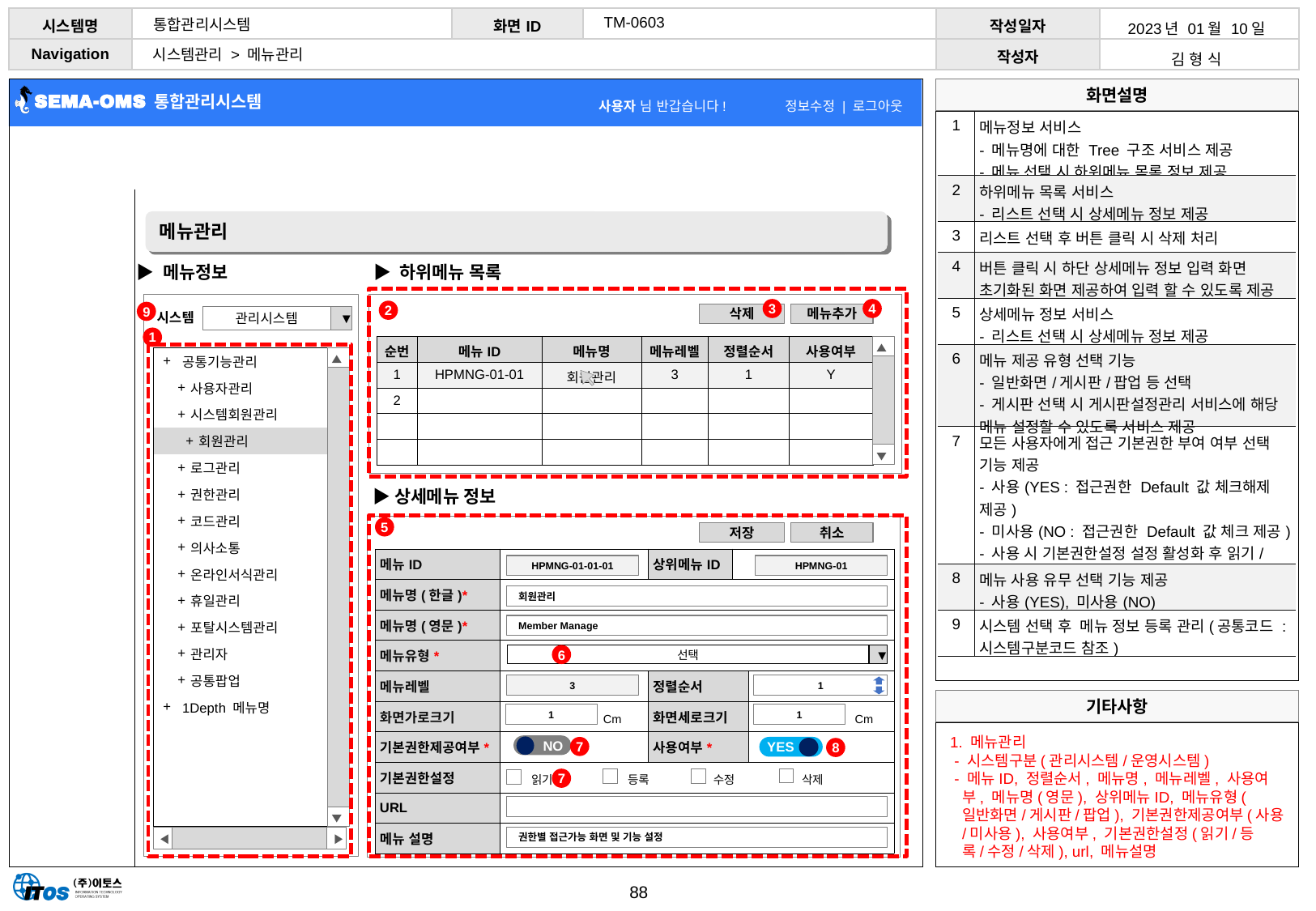

TM-0603
통합관리시스템
| 2023년 01월 10일 |
| --- |
| 김 형 식 |
시스템관리 > 메뉴관리
| 1 | 메뉴정보 서비스 - 메뉴명에 대한 Tree 구조 서비스 제공 - 메뉴 선택 시 하위메뉴 목록 정보 제공 |
| --- | --- |
| 2 | 하위메뉴 목록 서비스 - 리스트 선택 시 상세메뉴 정보 제공 |
| 3 | 리스트 선택 후 버튼 클릭 시 삭제 처리 |
| 4 | 버튼 클릭 시 하단 상세메뉴 정보 입력 화면 초기화된 화면 제공하여 입력 할 수 있도록 제공 |
| 5 | 상세메뉴 정보 서비스 - 리스트 선택 시 상세메뉴 정보 제공 |
| 6 | 메뉴 제공 유형 선택 기능 - 일반화면/게시판/팝업 등 선택 - 게시판 선택 시 게시판설정관리 서비스에 해당 메뉴 설정할 수 있도록 서비스 제공 |
| 7 | 모든 사용자에게 접근 기본권한 부여 여부 선택 기능 제공 - 사용(YES : 접근권한 Default 값 체크해제 제공) - 미사용(NO : 접근권한 Default 값 체크 제공) - 사용 시 기본권한설정 설정 활성화 후 읽기/등록/수정/삭제 필수 선택 입력항목으로 처리 |
| 8 | 메뉴 사용 유무 선택 기능 제공 - 사용(YES), 미사용(NO) |
| 9 | 시스템 선택 후 메뉴 정보 등록 관리(공통코드 : 시스템구분코드 참조) |
메뉴관리
▶ 메뉴정보
▶ 하위메뉴 목록

3
4
2
9
시스템
관리시스템
▼
삭제
메뉴추가
1
| 순번 | 메뉴ID | 메뉴명 | 메뉴레벨 | 정렬순서 | 사용여부 |
| --- | --- | --- | --- | --- | --- |
| 1 | HPMNG-01-01 | 회원관리 | 3 | 1 | Y |
| 2 |  |  |  |  |  |
|  |  |  |  |  |  |
|  |  |  |  |  |  |
◀

▶

| + | 공통기능관리 |  |  |
| --- | --- | --- | --- |
|  | + | 사용자관리 |  |
|  | + | 시스템회원관리 |  |
|  |  | + | 회원관리 |
|  | + | 로그관리 |  |
|  | + | 권한관리 |  |
|  | + | 코드관리 |  |
|  | + | 의사소통 |  |
|  | + | 온라인서식관리 |  |
|  | + | 휴일관리 |  |
|  | + | 포탈시스템관리 |  |
|  | + | 관리자 |  |
|  | + | 공통팝업 |  |
| + | 1Depth 메뉴명 |  |  |
|  |  |  |  |
|  |  |  |  |
|  |  |  |  |
|  |  |  |  |
◀

▶

▶상세메뉴 정보

5
저장
취소
| 메뉴ID |  | 상위메뉴ID |  |  |
| --- | --- | --- | --- | --- |
| 메뉴명(한글)\* |  |  |  |  |
| 메뉴명(영문)\* |  |  |  |  |
| 메뉴유형\* |  |  |  |  |
| 메뉴레벨 |  | 정렬순서 |  |  |
| 화면가로크기 |  | 화면세로크기 |  |  |
| 기본권한제공여부\* |  | 사용여부\* |  |  |
| 기본권한설정 |  |  |  |  |
| URL |  |  |  |  |
| 메뉴 설명 |  |  |  |  |
HPMNG-01-01-01
HPMNG-01
회원관리
Member Manage
6
선택
▼
3
1

1
1
Cm
Cm
1. 메뉴관리
 - 시스템구분(관리시스템/운영시스템)
 - 메뉴ID, 정렬순서, 메뉴명, 메뉴레벨, 사용여부, 메뉴명(영문), 상위메뉴ID, 메뉴유형(일반화면/게시판/팝업), 기본권한제공여부(사용/미사용), 사용여부, 기본권한설정(읽기/등록/수정/삭제), url, 메뉴설명
NO

7
YES

8
◀

▶
7

삭제

등록

수정

읽기

권한별 접근가능 화면 및 기능 설정